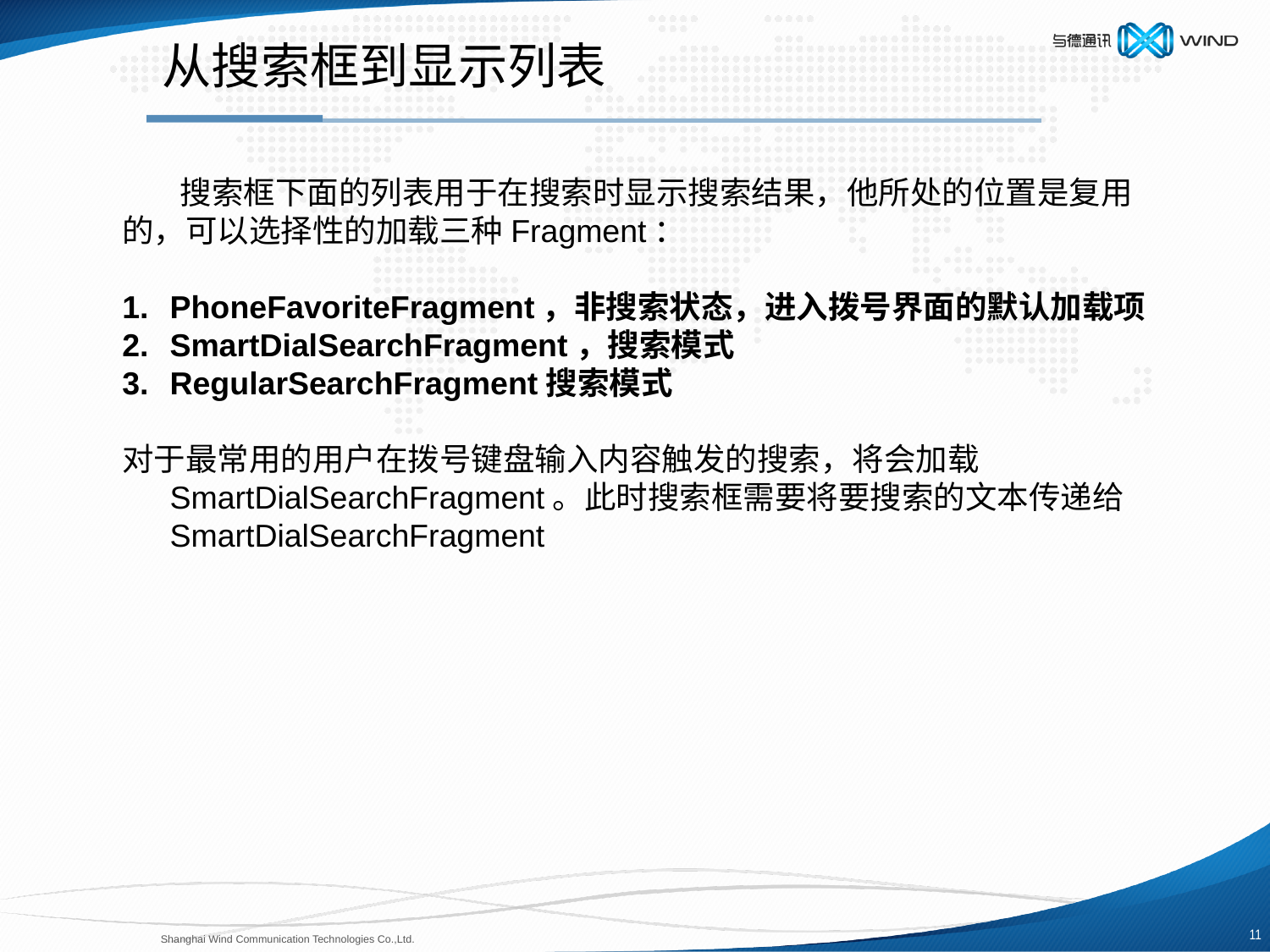

从搜索框到显示列表

       搜索框下面的列表用于在搜索时显示搜索结果，他所处的位置是复用的，可以选择性的加载三种Fragment：

PhoneFavoriteFragment，非搜索状态，进入拨号界面的默认加载项
SmartDialSearchFragment，搜索模式
RegularSearchFragment搜索模式

对于最常用的用户在拨号键盘输入内容触发的搜索，将会加载SmartDialSearchFragment。此时搜索框需要将要搜索的文本传递给SmartDialSearchFragment
11